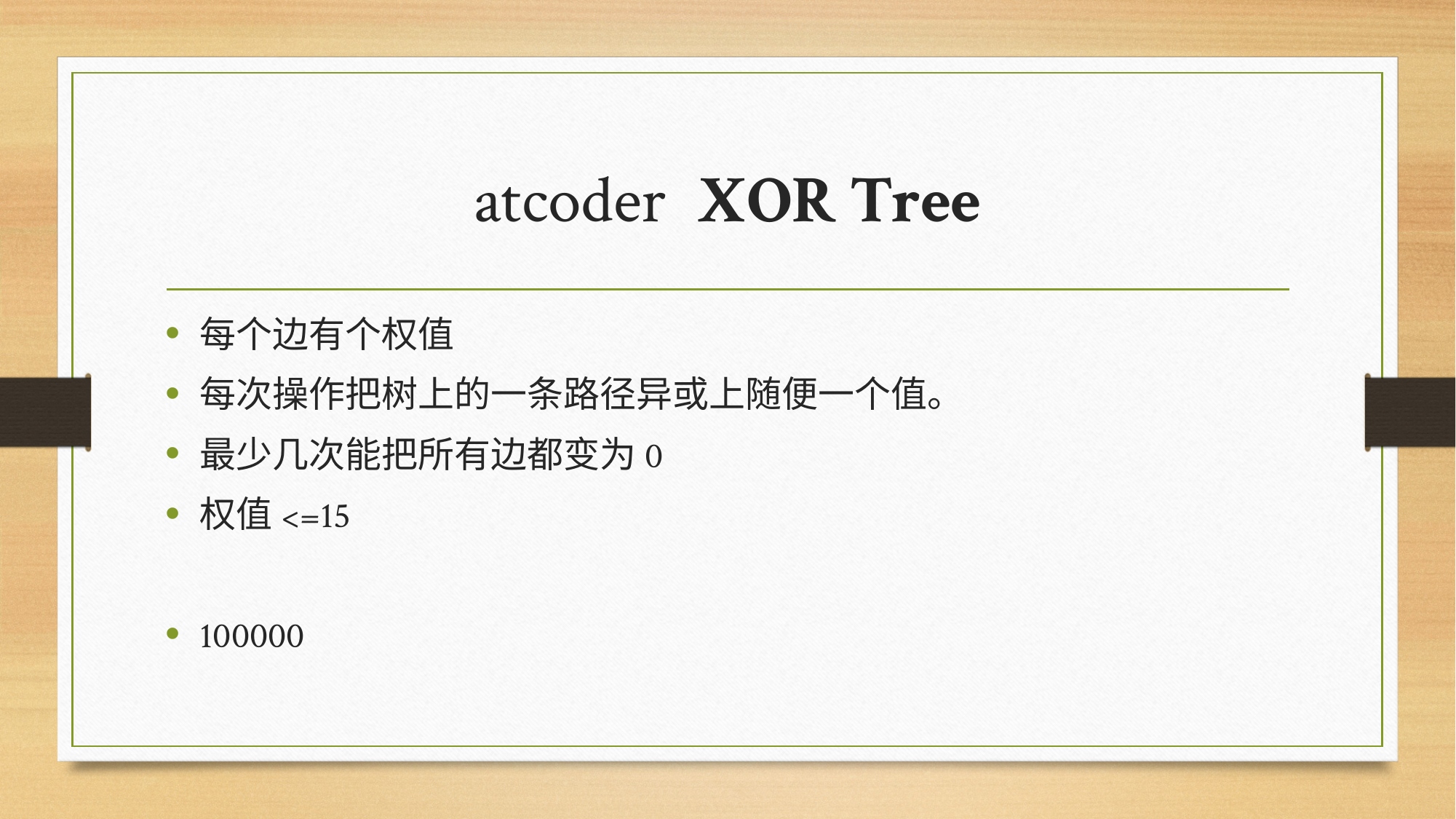

# atcoder  XOR Tree
每个边有个权值
每次操作把树上的一条路径异或上随便一个值。
最少几次能把所有边都变为0
权值<=15

100000